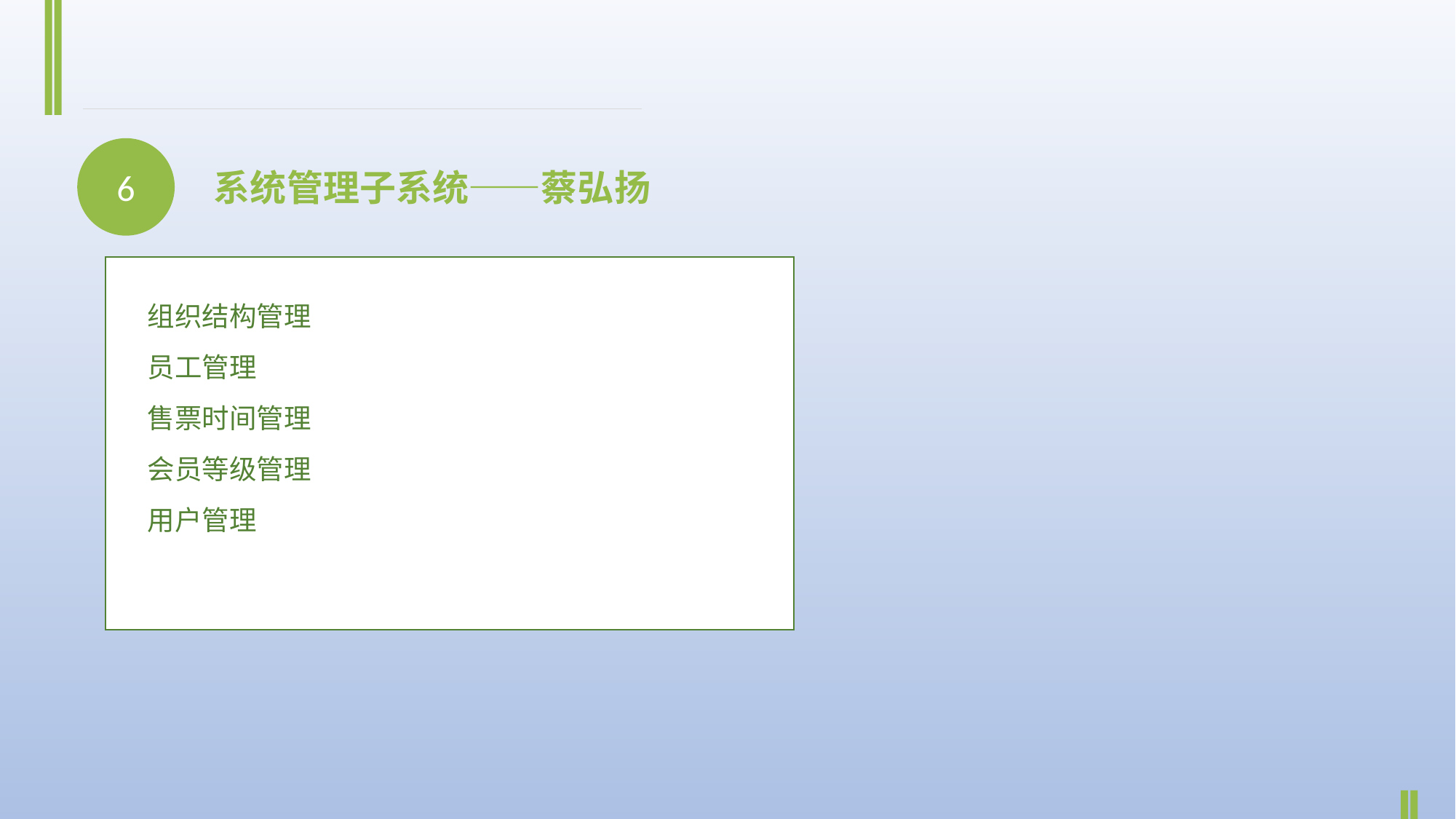

6
系统管理子系统——蔡弘扬
    组织结构管理
    员工管理
    售票时间管理
    会员等级管理
    用户管理